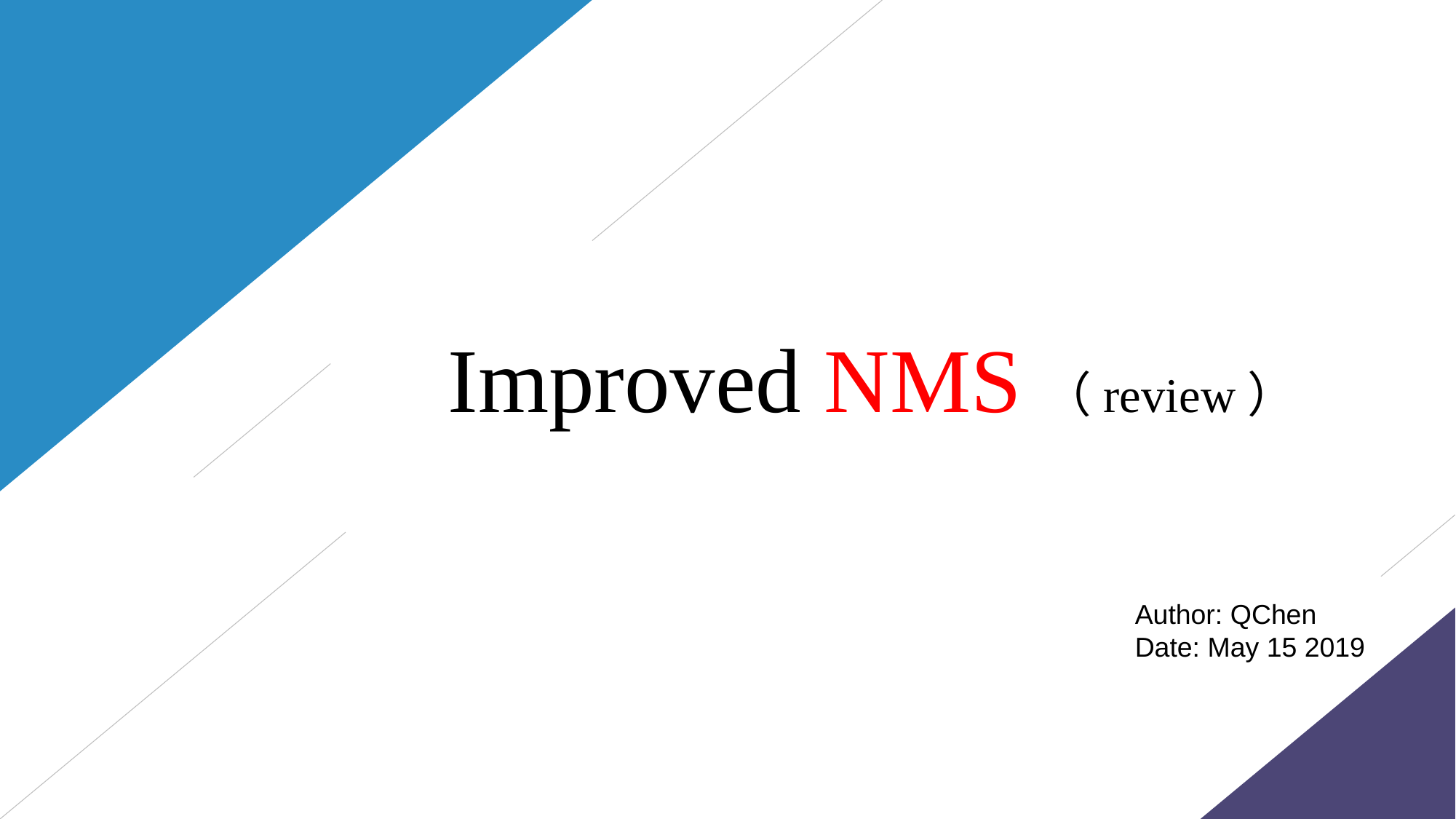

Improved NMS（review）
Author: QChen
Date: May 15 2019

汇报人：第PPT